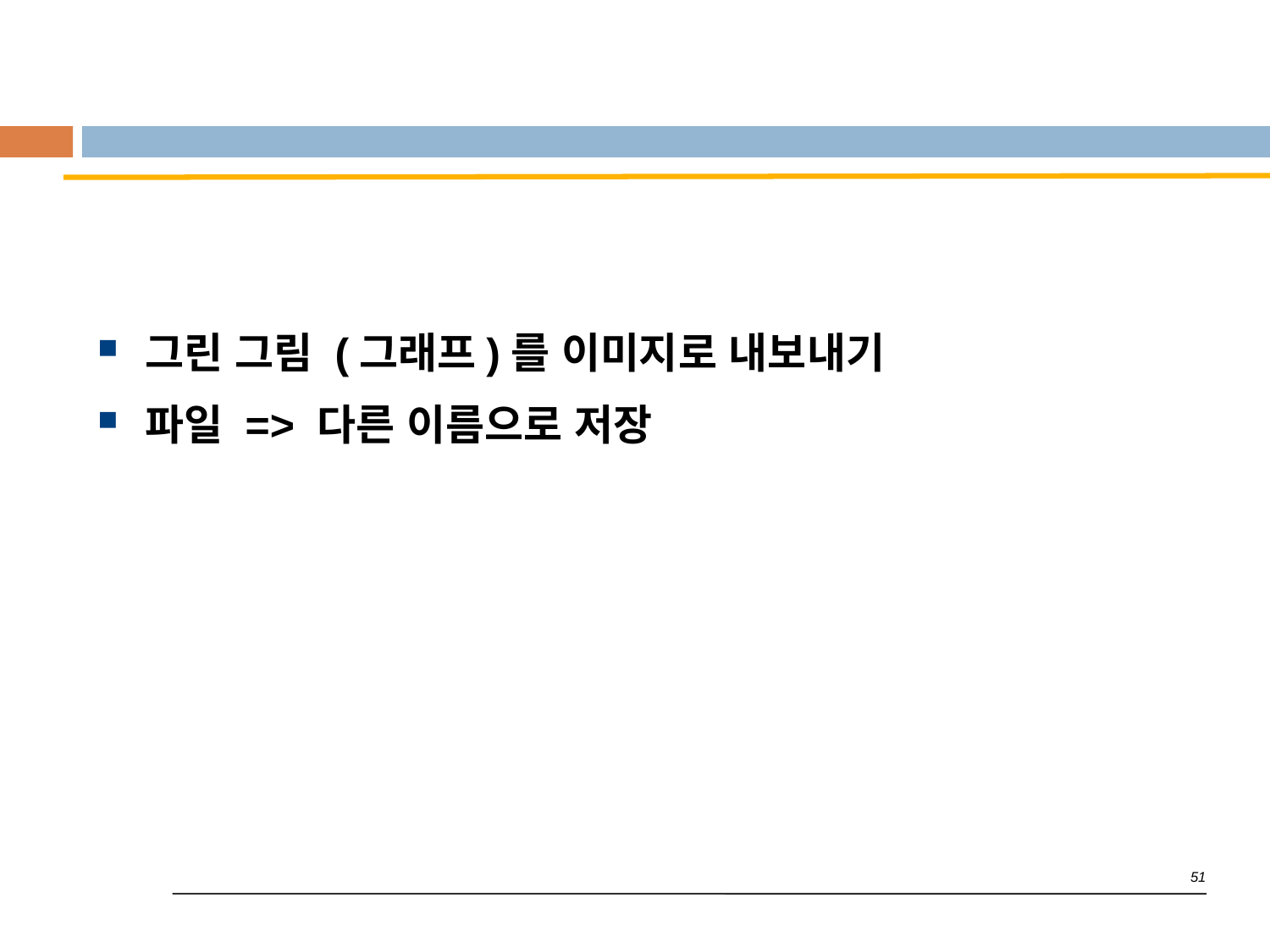

#

그린 그림 (그래프)를 이미지로 내보내기
파일 => 다른 이름으로 저장
51